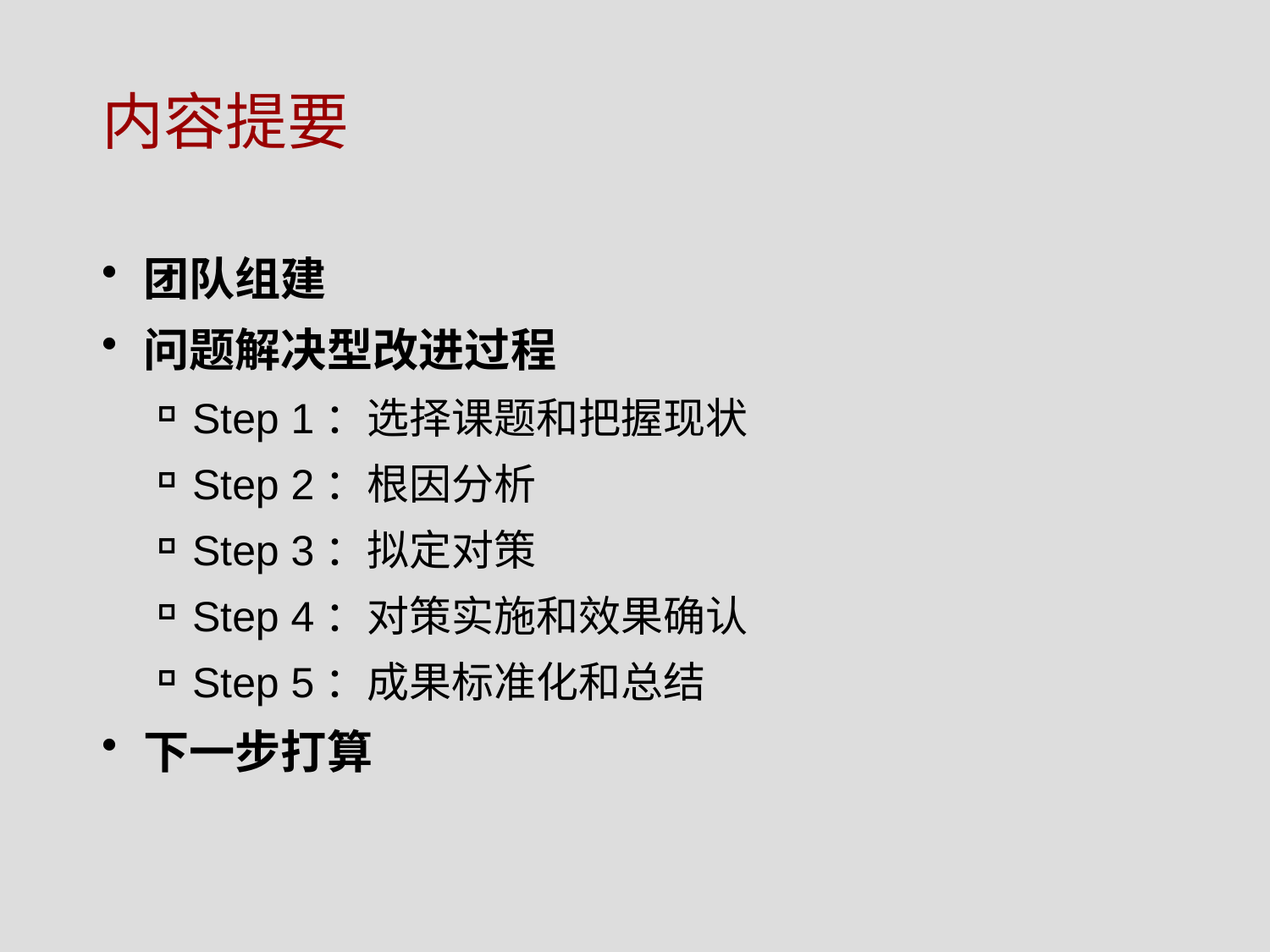

# 内容提要
团队组建
问题解决型改进过程
Step 1：选择课题和把握现状
Step 2：根因分析
Step 3：拟定对策
Step 4：对策实施和效果确认
Step 5：成果标准化和总结
下一步打算